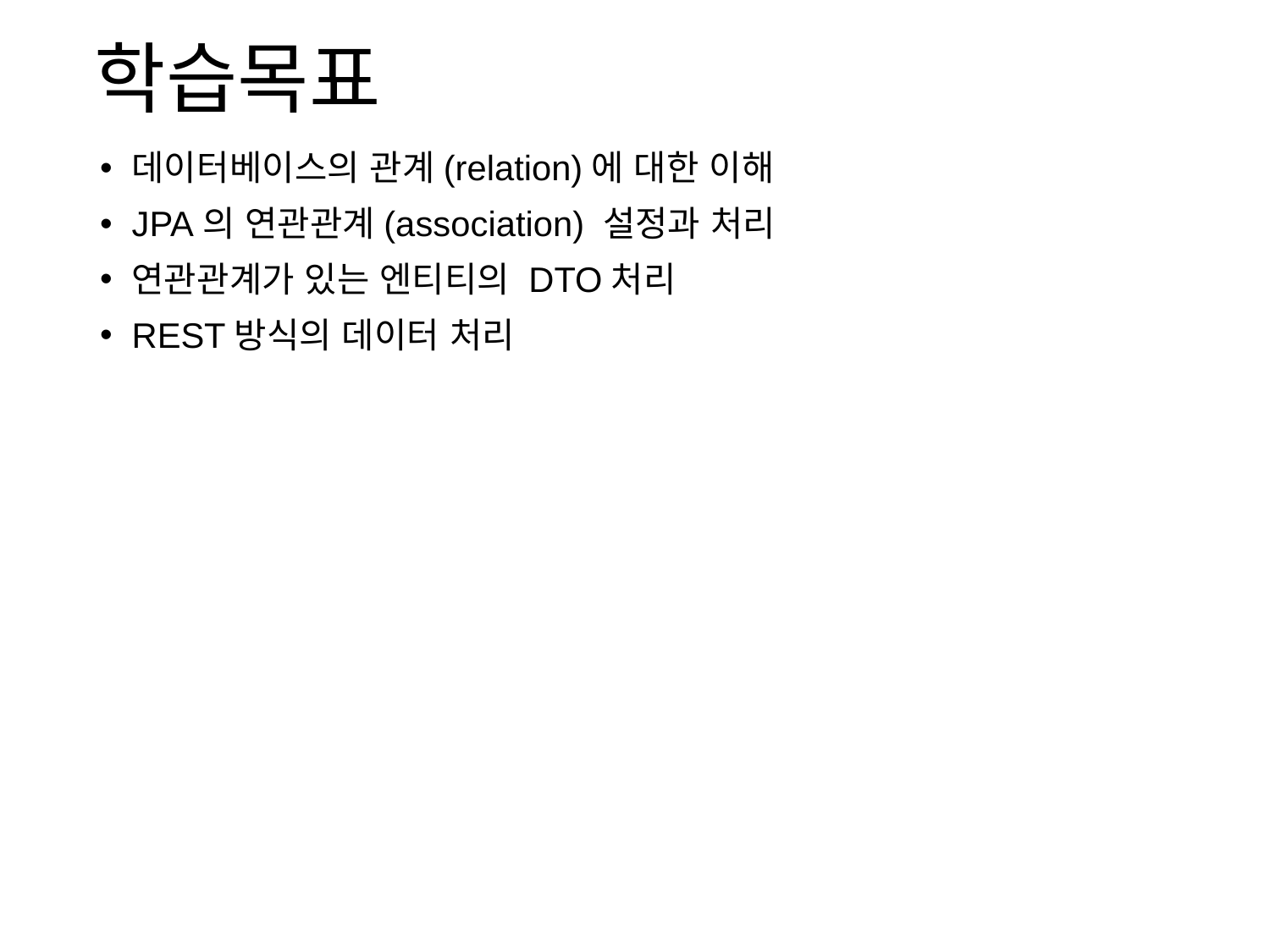

# 학습목표
데이터베이스의 관계(relation)에 대한 이해
JPA의 연관관계(association) 설정과 처리
연관관계가 있는 엔티티의 DTO처리
REST방식의 데이터 처리